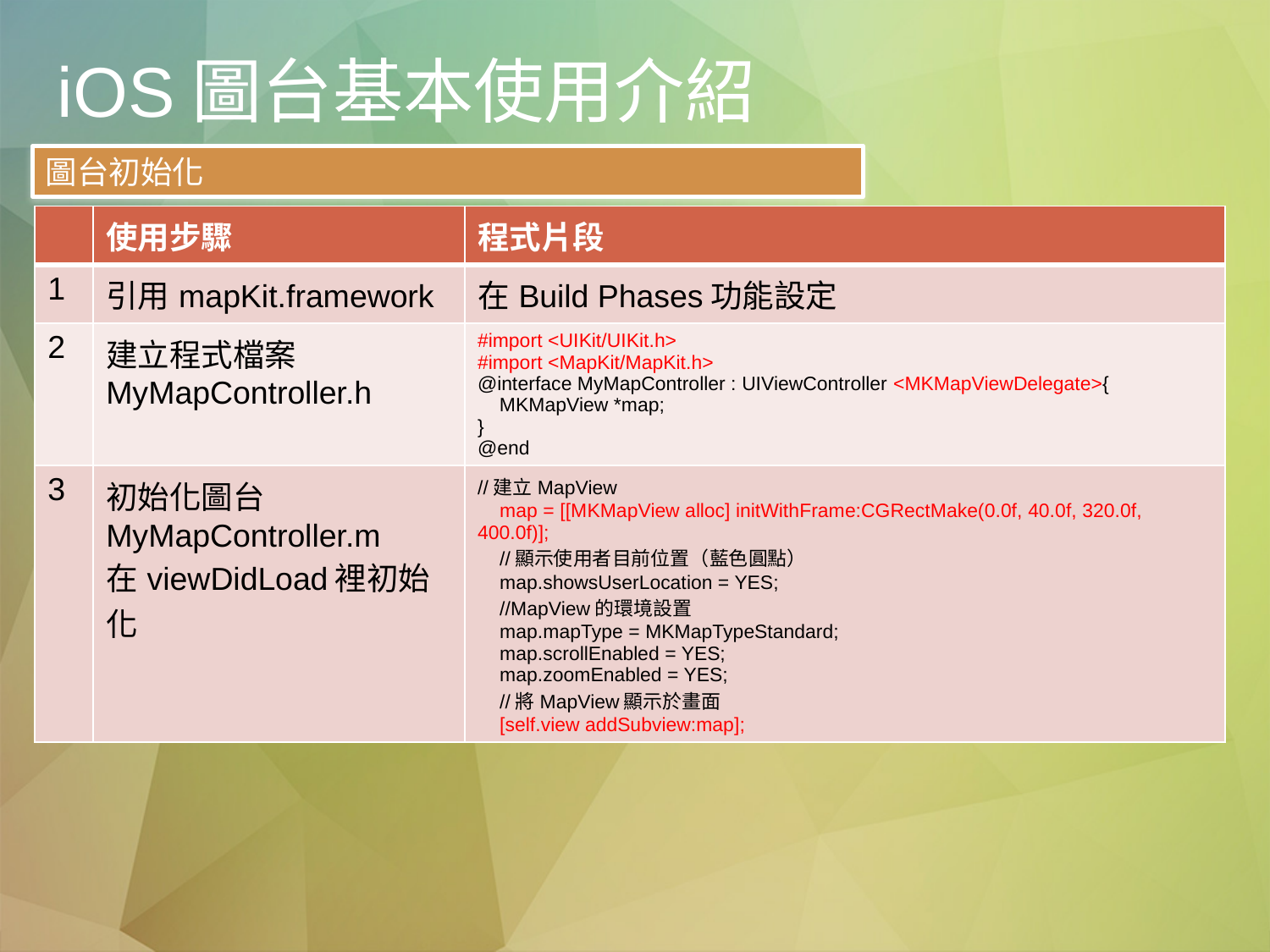

# iOS圖台基本使用介紹
圖台初始化
|  | 使用步驟 | 程式片段 |
| --- | --- | --- |
| 1 | 引用mapKit.framework | 在Build Phases功能設定 |
| 2 | 建立程式檔案MyMapController.h | #import <UIKit/UIKit.h> #import <MapKit/MapKit.h> @interface MyMapController : UIViewController <MKMapViewDelegate>{ MKMapView \*map; } @end |
| 3 | 初始化圖台 MyMapController.m 在viewDidLoad裡初始化 | //建立MapView     map = [[MKMapView alloc] initWithFrame:CGRectMake(0.0f, 40.0f, 320.0f, 400.0f)];     //顯示使用者目前位置（藍色圓點）     map.showsUserLocation = YES;     //MapView的環境設置     map.mapType = MKMapTypeStandard;     map.scrollEnabled = YES;     map.zoomEnabled = YES;     //將MapView顯示於畫面     [self.view addSubview:map]; |